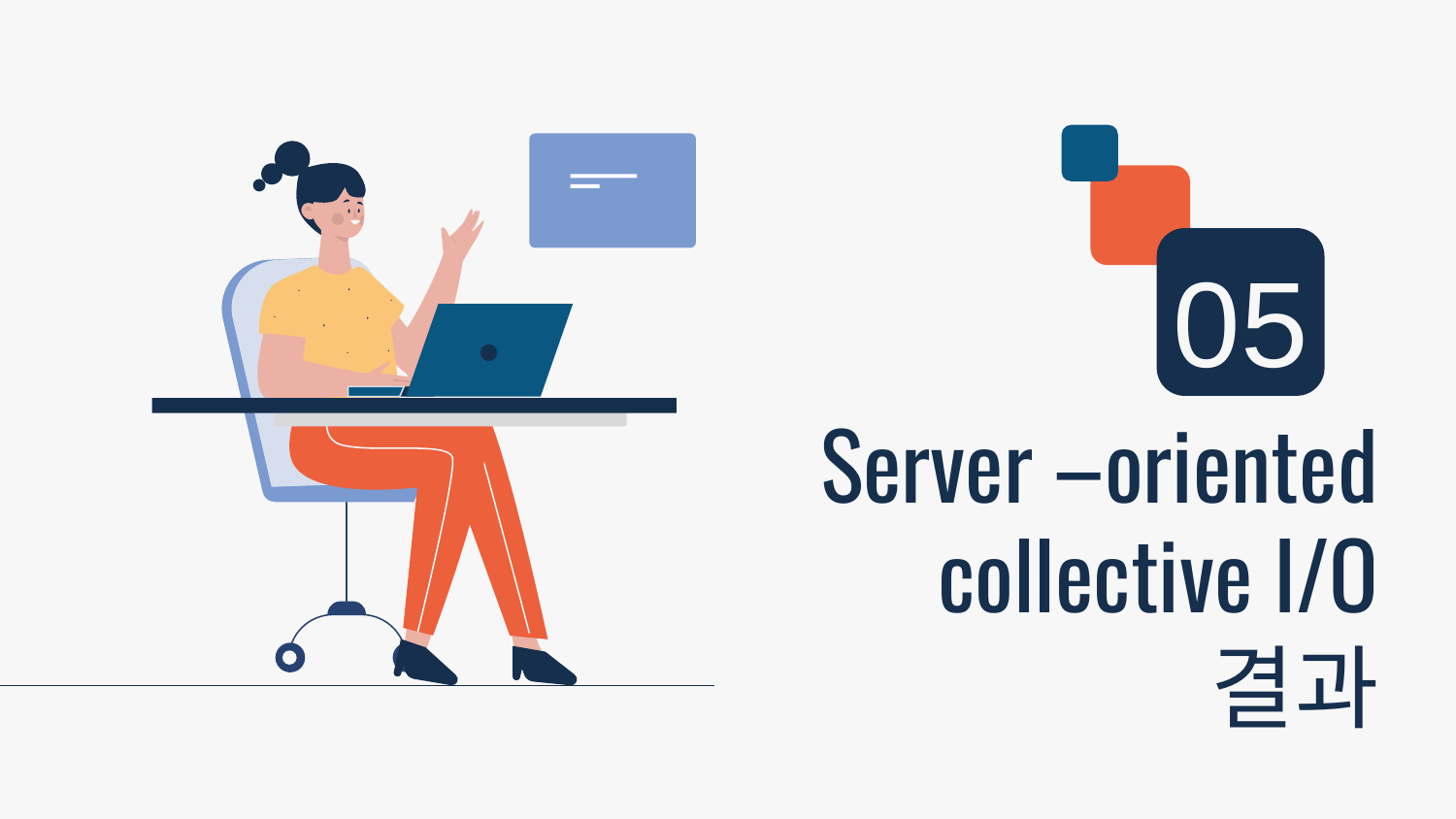

05
# Server –oriented collective I/O 결과